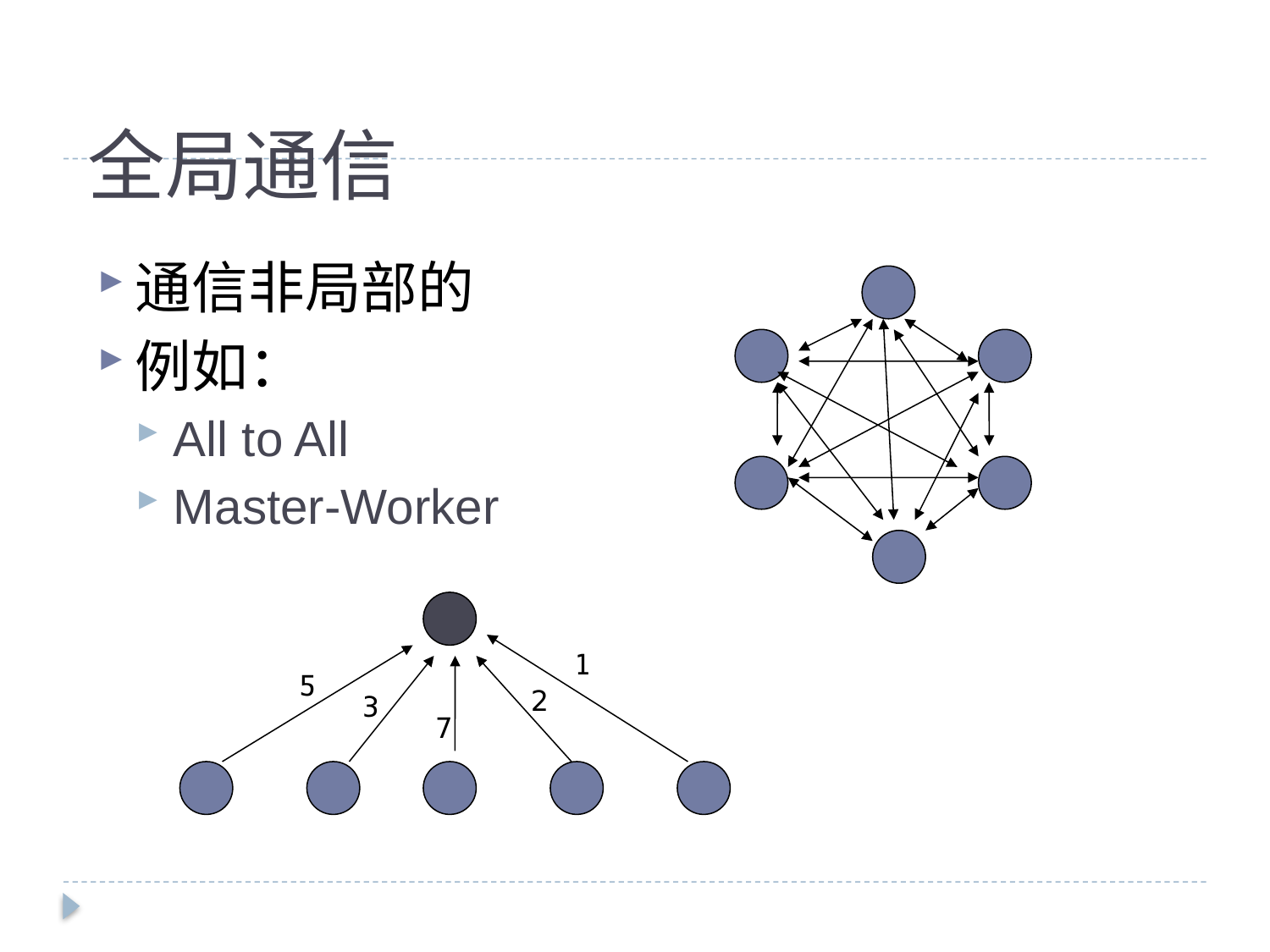

# 全局通信
通信非局部的
例如：
All to All
Master-Worker

1

5
2
3
7